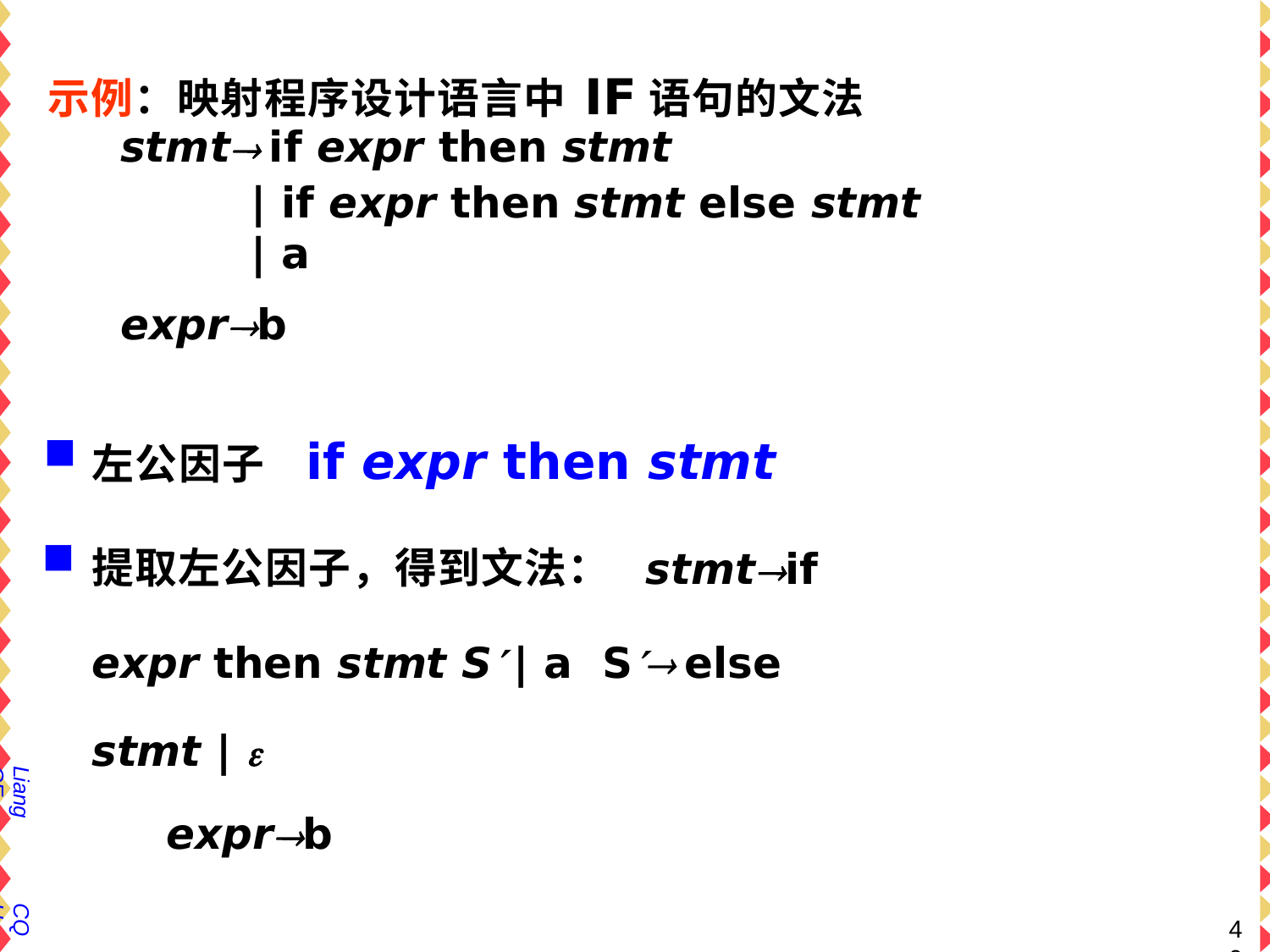

# 示例：映射程序设计语言中IF语句的文法
stmt→ if expr then stmt
| if expr then stmt else stmt
| a
expr→b

左公因子 if expr then stmt
提取左公因子，得到文法：  stmt→if expr then stmt S′ | a  S′→ else stmt | ε
expr→b
Liang GE
CQU
40